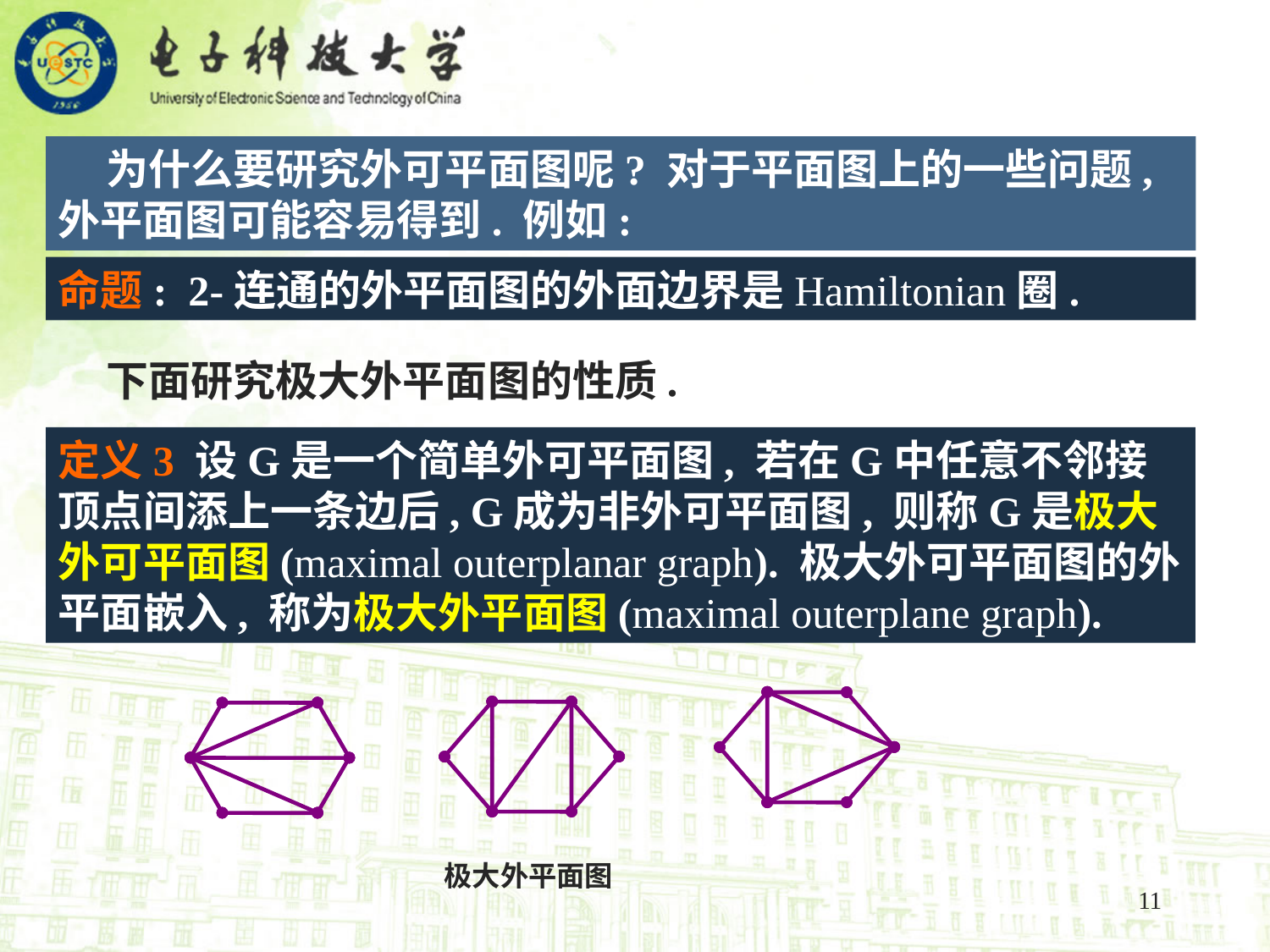

为什么要研究外可平面图呢? 对于平面图上的一些问题, 外平面图可能容易得到. 例如:
命题:  2-连通的外平面图的外面边界是Hamiltonian圈.
    下面研究极大外平面图的性质.
定义3 设G是一个简单外可平面图, 若在G中任意不邻接顶点间添上一条边后, G成为非外可平面图, 则称G是极大外可平面图(maximal outerplanar graph). 极大外可平面图的外平面嵌入, 称为极大外平面图(maximal outerplane graph).

极大外平面图
11